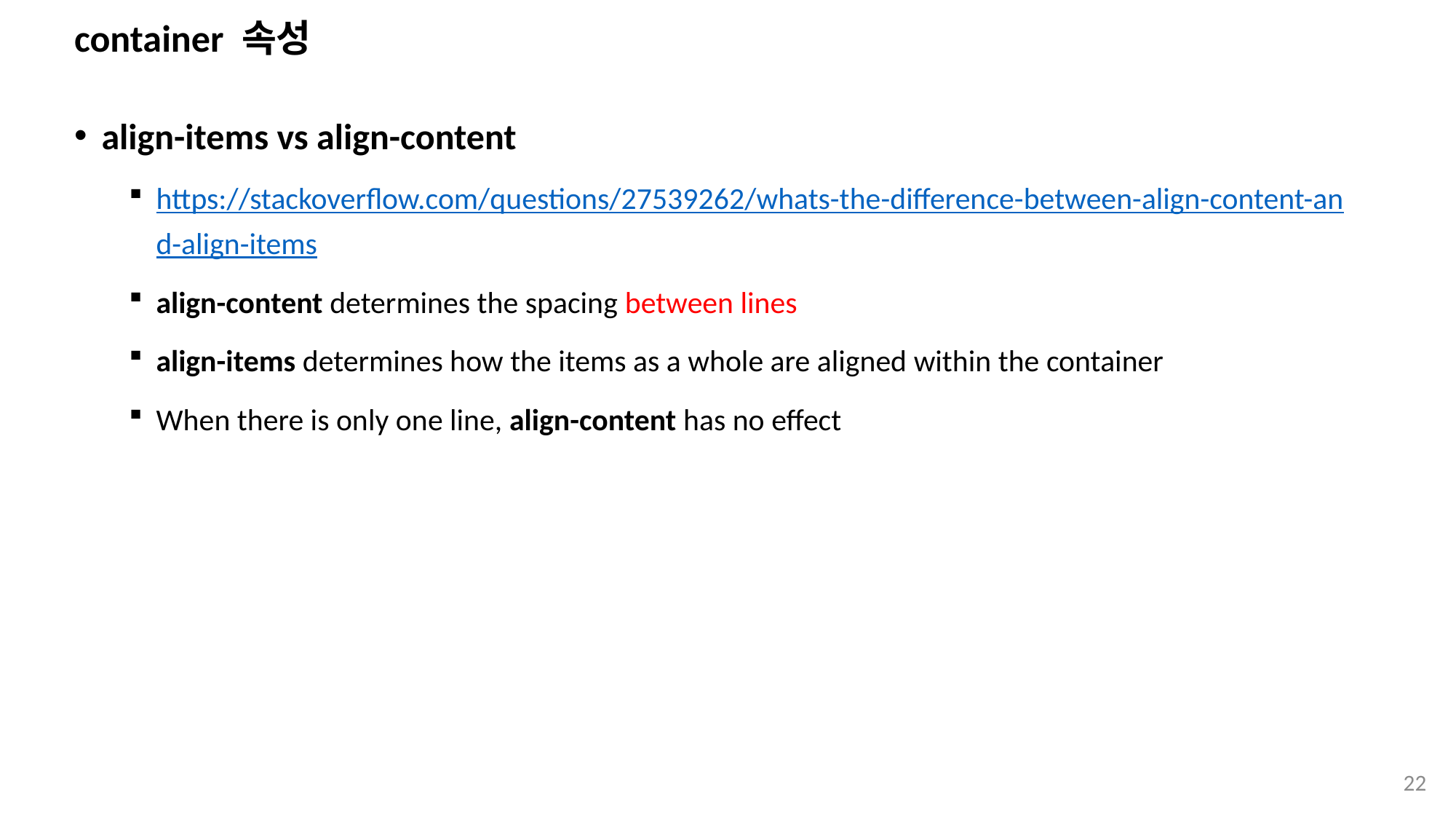

# container 속성
align-items vs align-content
https://stackoverflow.com/questions/27539262/whats-the-difference-between-align-content-and-align-items
align-content determines the spacing between lines
align-items determines how the items as a whole are aligned within the container
When there is only one line, align-content has no effect
22